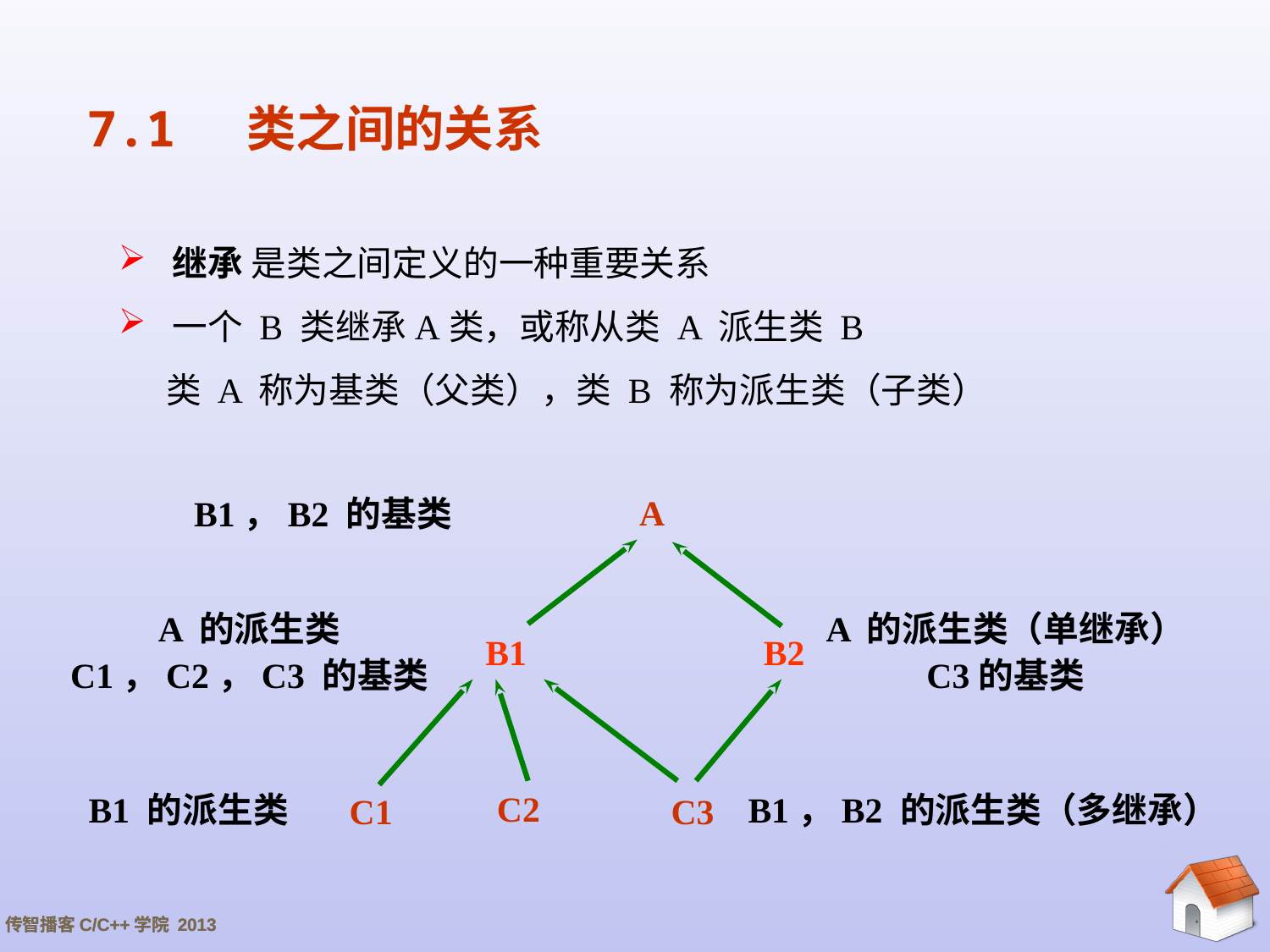

# 7.1  类之间的关系
  继承 是类之间定义的一种重要关系
  一个 B 类继承A类，或称从类 A 派生类 B
     类 A 称为基类（父类），类 B 称为派生类（子类）
A
B1，B2 的基类

A 的派生类
C1，C2，C3 的基类
A 的派生类（单继承）
C3的基类
B1
B2

C2
C1
B1 的派生类
B1，B2 的派生类（多继承）
C3